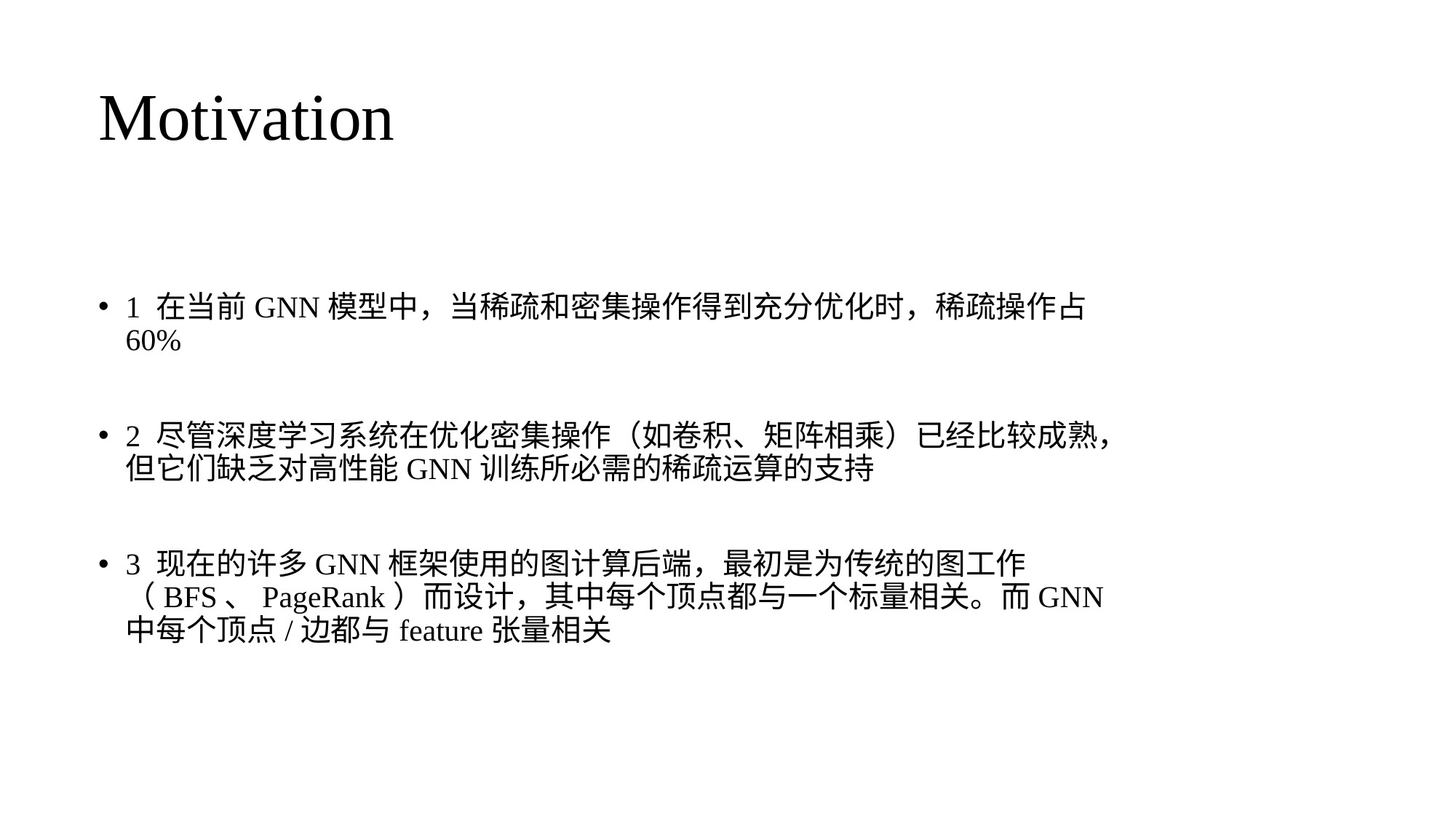

# Motivation
1 在当前GNN模型中，当稀疏和密集操作得到充分优化时，稀疏操作占60%

2 尽管深度学习系统在优化密集操作（如卷积、矩阵相乘）已经比较成熟，但它们缺乏对高性能GNN训练所必需的稀疏运算的支持

3 现在的许多GNN框架使用的图计算后端，最初是为传统的图工作（BFS、PageRank）而设计，其中每个顶点都与一个标量相关。而GNN中每个顶点/边都与feature张量相关